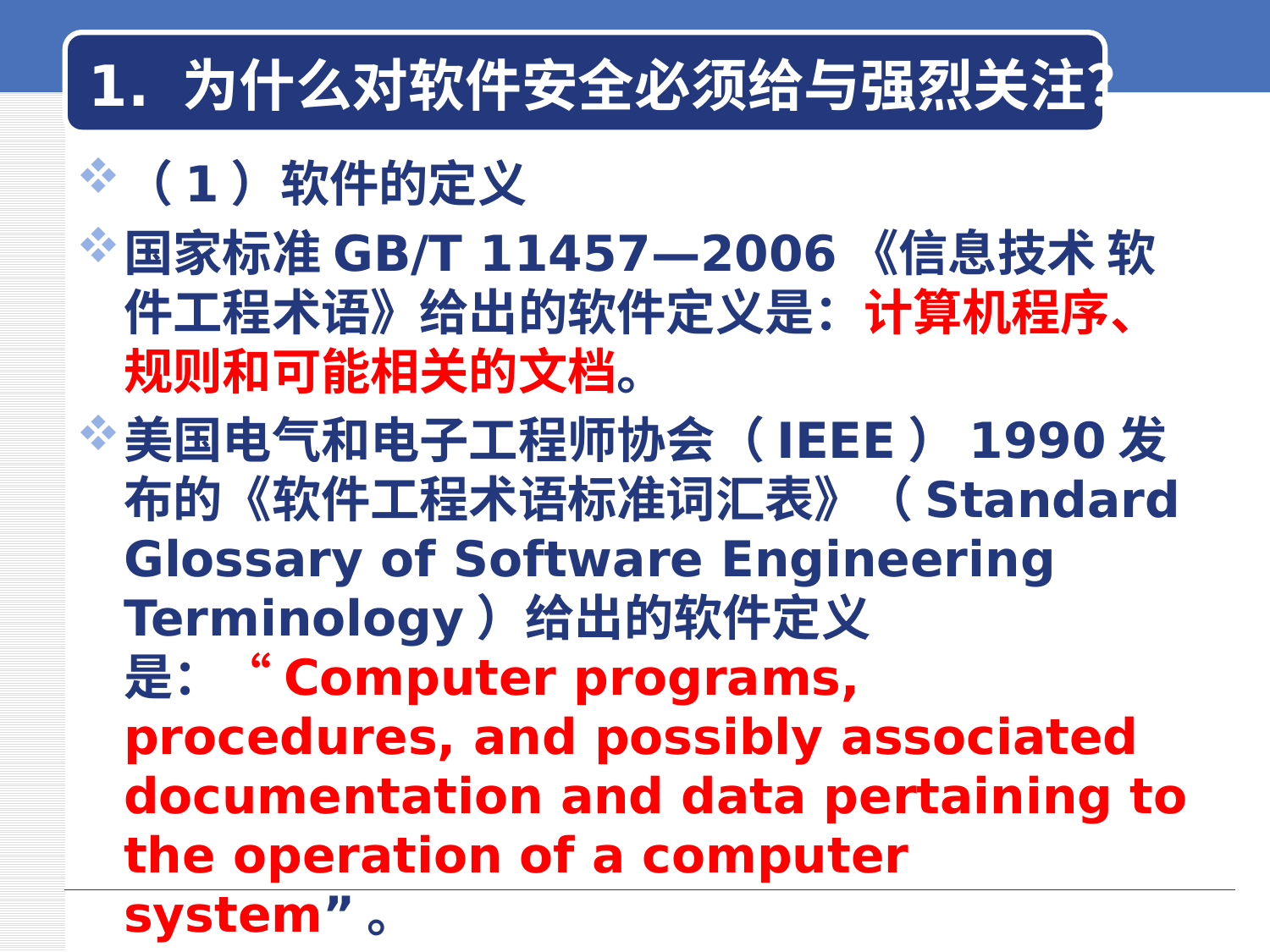

# 1. 为什么对软件安全必须给与强烈关注？
（1）软件的定义
国家标准GB/T 11457—2006《信息技术 软件工程术语》给出的软件定义是：计算机程序、规则和可能相关的文档。
美国电气和电子工程师协会（IEEE）1990发布的《软件工程术语标准词汇表》（Standard Glossary of Software Engineering Terminology）给出的软件定义是：“Computer programs, procedures, and possibly associated documentation and data pertaining to the operation of a computer system”。